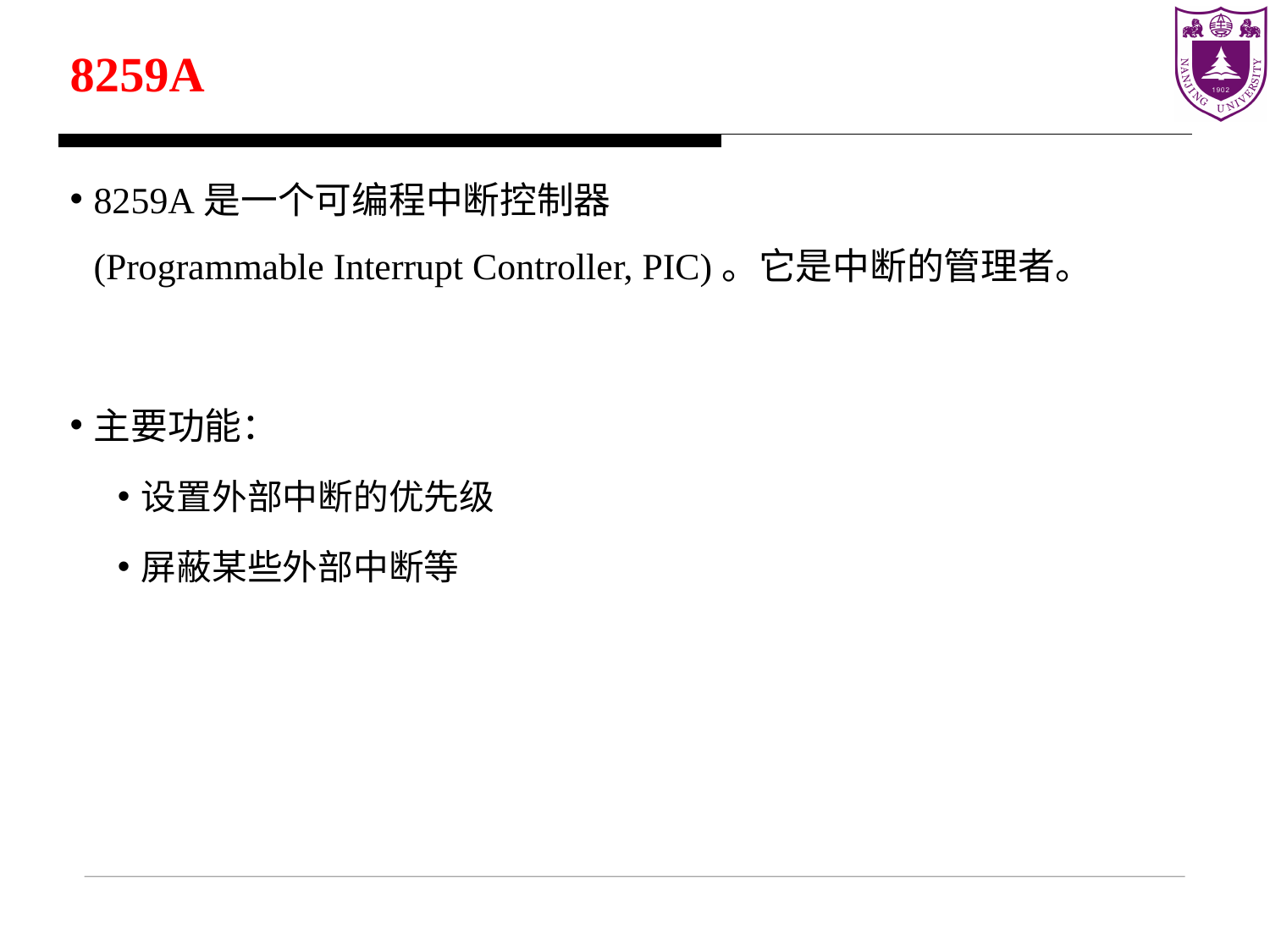

# 8259A
8259A是一个可编程中断控制器
(Programmable Interrupt Controller, PIC)。它是中断的管理者。

主要功能：
设置外部中断的优先级
屏蔽某些外部中断等

8